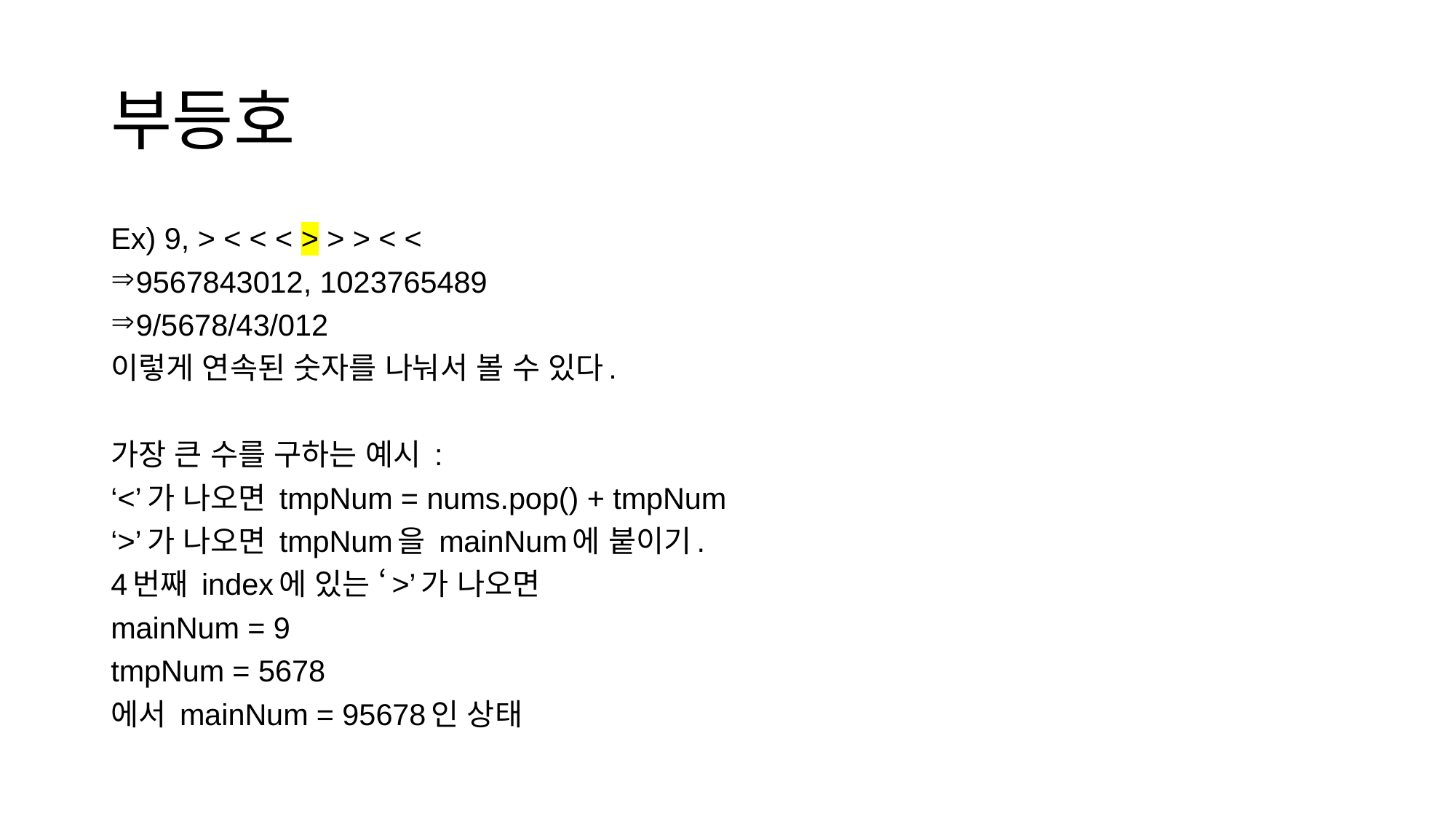

# 부등호
Ex) 9, > < < < > > > < <
9567843012, 1023765489
9/5678/43/012
이렇게 연속된 숫자를 나눠서 볼 수 있다.

가장 큰 수를 구하는 예시 :
‘<’가 나오면 tmpNum = nums.pop() + tmpNum
‘>’가 나오면 tmpNum을 mainNum에 붙이기.
4번째 index에 있는 ‘>’가 나오면
mainNum = 9
tmpNum = 5678
에서 mainNum = 95678인 상태